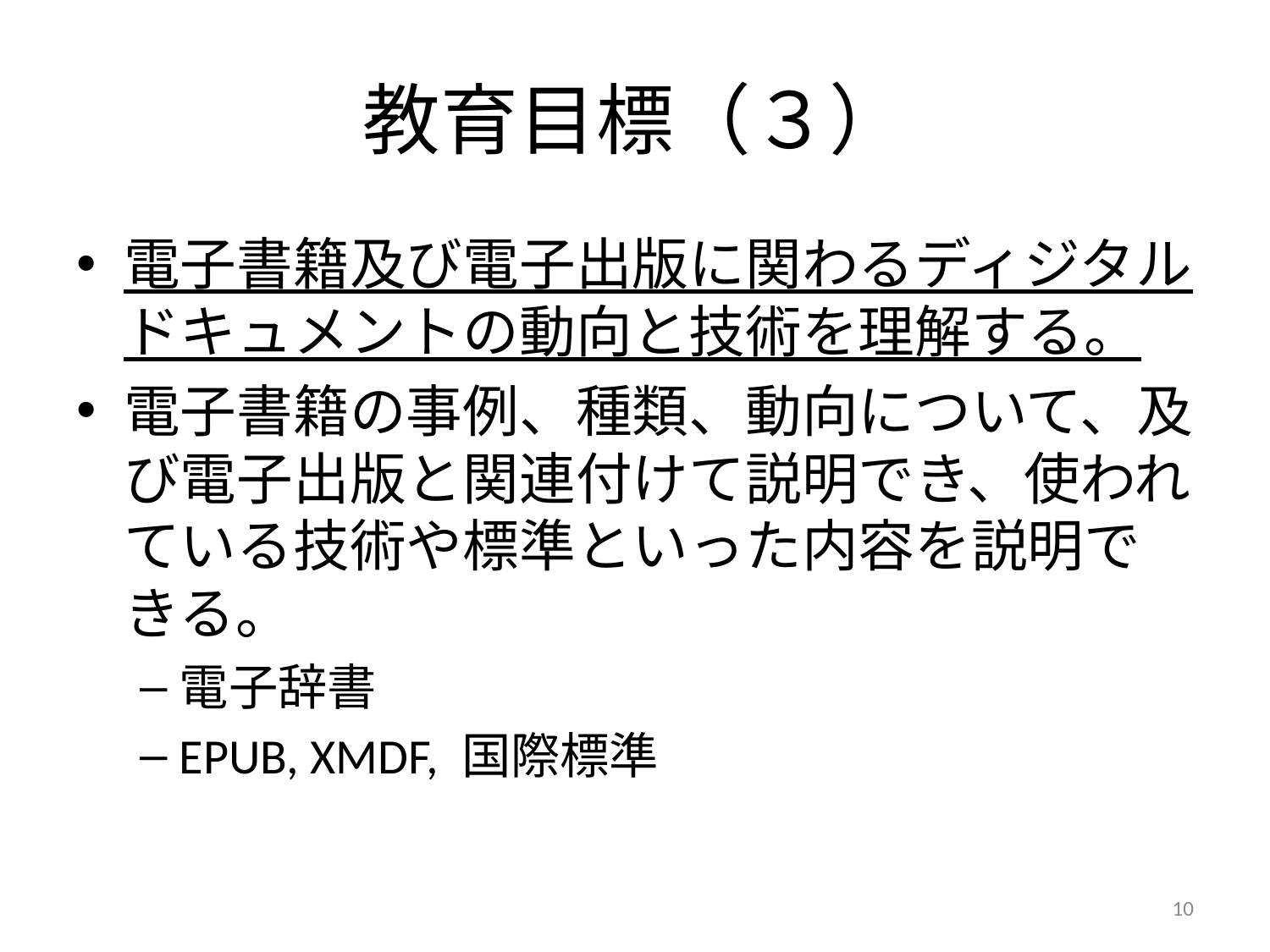

# 教育目標（３）
電子書籍及び電子出版に関わるディジタルドキュメントの動向と技術を理解する。
電子書籍の事例、種類、動向について、及び電子出版と関連付けて説明でき、使われている技術や標準といった内容を説明できる。
電子辞書
EPUB, XMDF, 国際標準

10